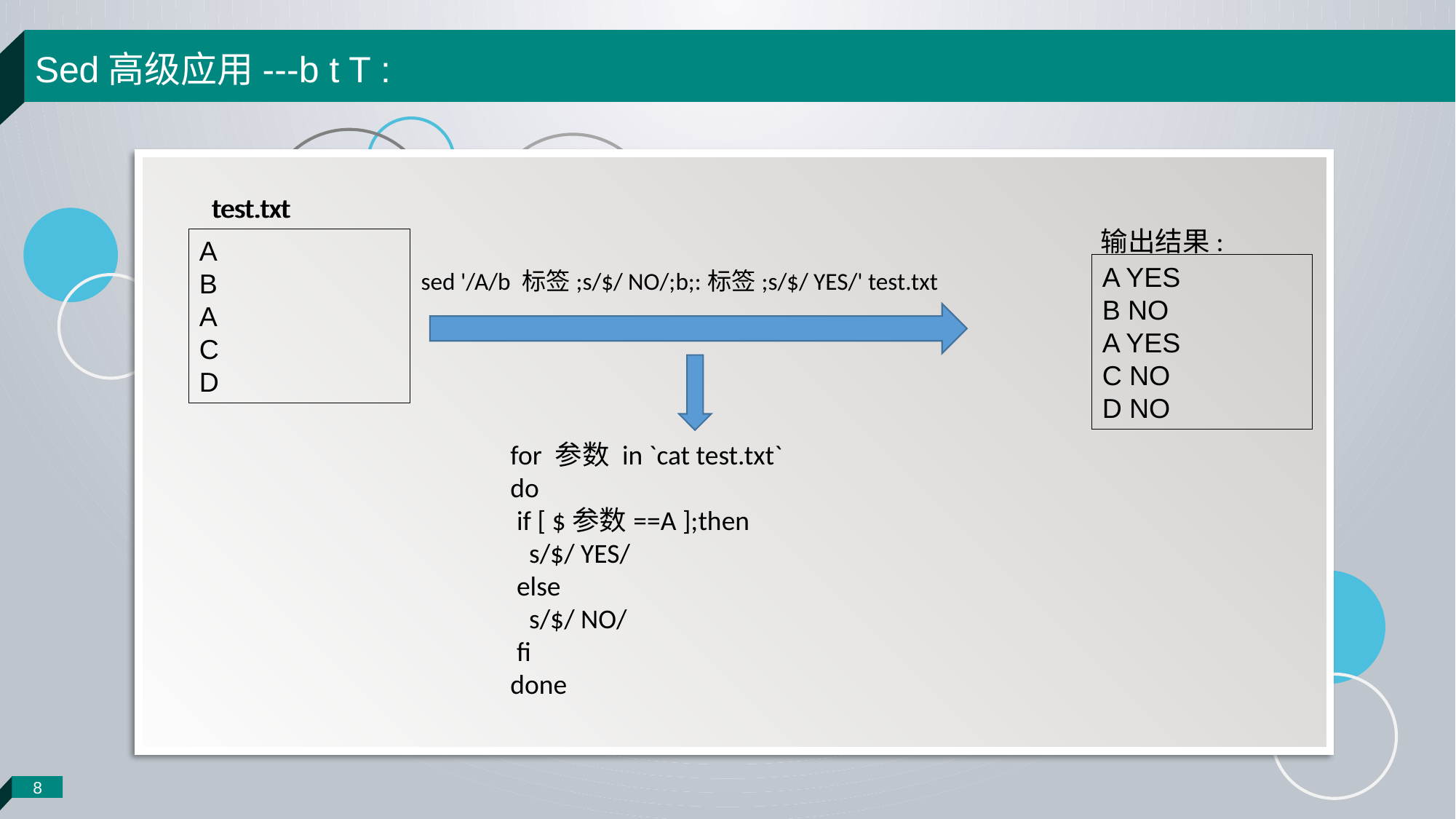

8

Sed高级应用---b t T :

test.txt
test.txt
输出结果:
A
B
A
C
D
A YES
B NO
A YES
C NO
D NO
sed '/A/b 标签;s/$/ NO/;b;:标签;s/$/ YES/' test.txt

for 参数 in `cat test.txt`
do
 if [ $参数==A ];then
   s/$/ YES/
 else
   s/$/ NO/
 fi
done